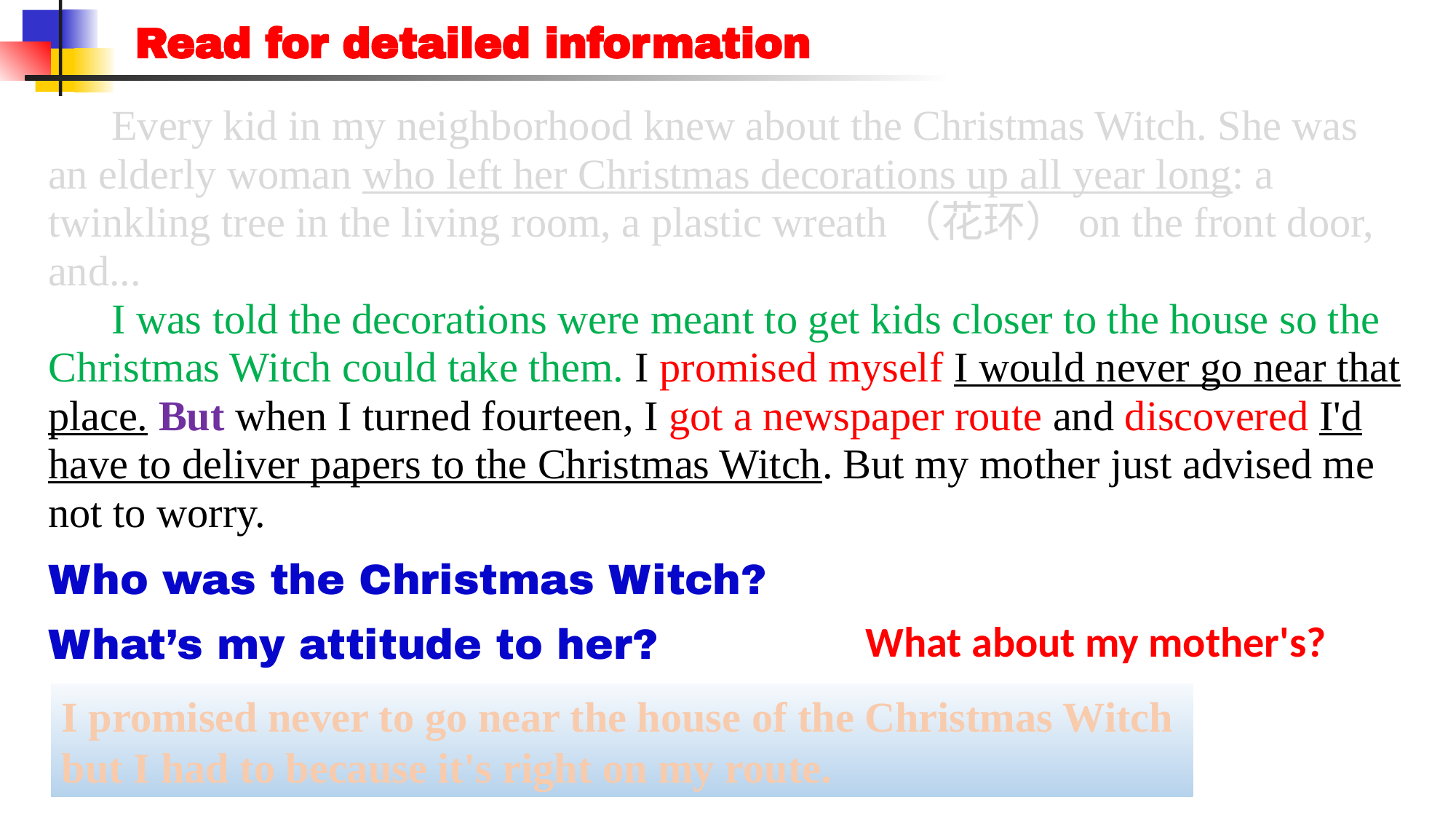

Read for detailed information
      Every kid in my neighborhood knew about the Christmas Witch. She was an elderly woman who left her Christmas decorations up all year long: a twinkling tree in the living room, a plastic wreath（花环）on the front door, and...
      I was told the decorations were meant to get kids closer to the house so the Christmas Witch could take them. I promised myself I would never go near that place. But when I turned fourteen, I got a newspaper route and discovered I'd have to deliver papers to the Christmas Witch. But my mother just advised me not to worry.
      Every kid in my neighborhood knew about the Christmas Witch. She was an elderly woman who left her Christmas decorations up all year long: a twinkling tree in the living room, a plastic wreath（花环）on the front door, and...
      I was told the decorations were meant to get kids closer to the house so the Christmas Witch could take them. I promised myself I would never go near that place. But when I turned fourteen, I got a newspaper route and discovered I'd have to deliver papers to the Christmas Witch. But my mother just advised me not to worry.
      Every kid in my neighborhood knew about the Christmas Witch. She was an elderly woman who left her Christmas decorations up all year long: a twinkling tree in the living room, a plastic wreath（花环）on the front door, and...
      I was told the decorations were meant to get kids closer to the house so the Christmas Witch could take them. I promised myself I would never go near that place. But when I turned fourteen, I got a newspaper route and discovered I'd have to deliver papers to the Christmas Witch. But my mother just advised me not to worry.
Who was the Christmas Witch?
What about my mother's?
What’s my attitude to her?
I promised never to go near the house of the Christmas Witch but I had to because it's right on my route.